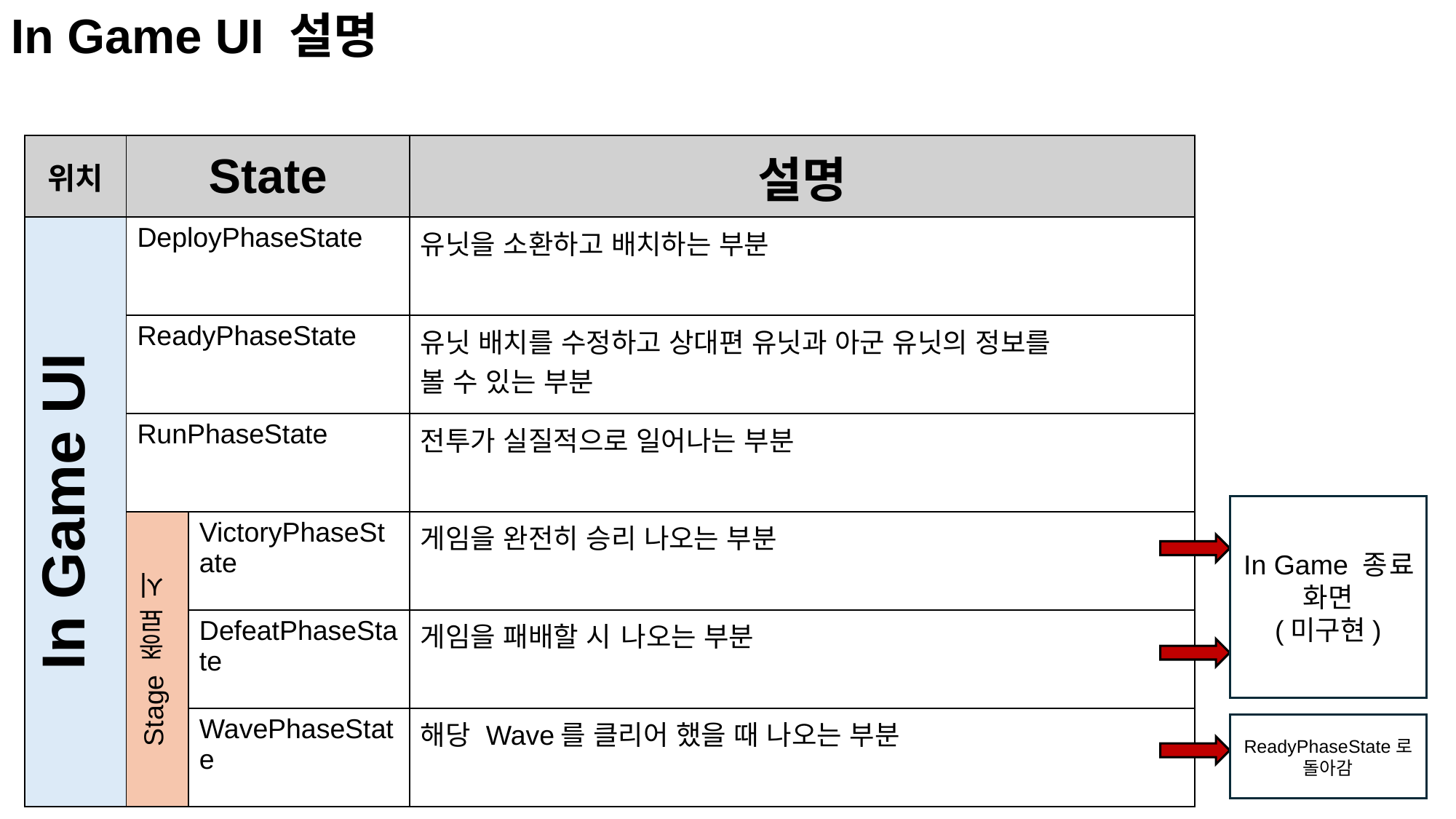

In Game UI 설명
| 위치 | State |  | 설명 |
| --- | --- | --- | --- |
| In Game UI | DeployPhaseState |  | 유닛을 소환하고 배치하는 부분 |
|  | ReadyPhaseState |  | 유닛 배치를 수정하고 상대편 유닛과 아군 유닛의 정보를 볼 수 있는 부분 |
|  | RunPhaseState |  | 전투가 실질적으로 일어나는 부분 |
|  | Stage 종료 시 | VictoryPhaseState | 게임을 완전히 승리 나오는 부분 |
|  |  | DefeatPhaseState | 게임을 패배할 시 나오는 부분 |
|  |  | WavePhaseState | 해당 Wave를 클리어 했을 때 나오는 부분 |
In Game 종료 화면
(미구현)

ReadyPhaseState로 돌아감